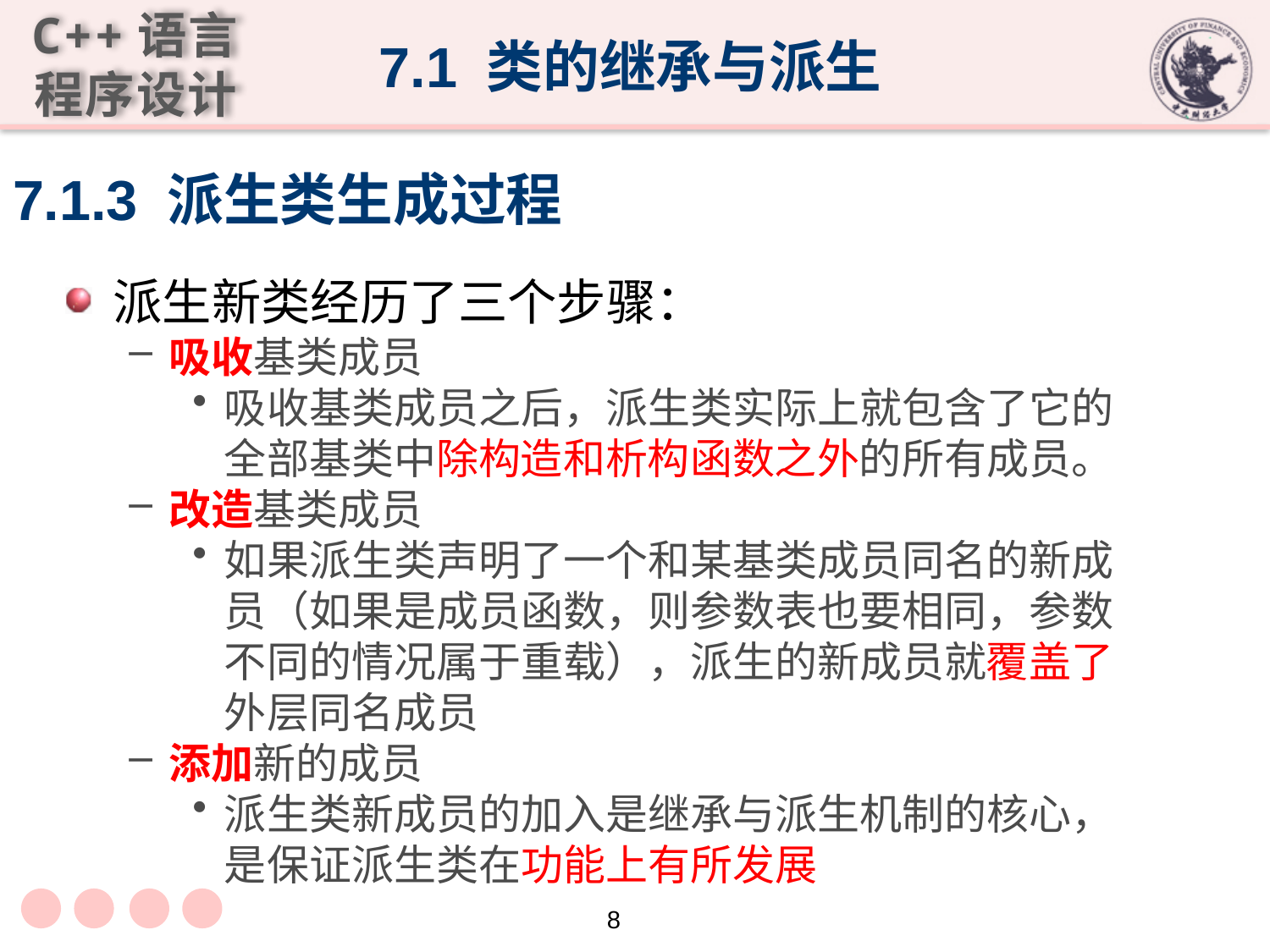

7.1 类的继承与派生
# 7.1.3 派生类生成过程
派生新类经历了三个步骤：
吸收基类成员
吸收基类成员之后，派生类实际上就包含了它的全部基类中除构造和析构函数之外的所有成员。
改造基类成员
如果派生类声明了一个和某基类成员同名的新成员（如果是成员函数，则参数表也要相同，参数不同的情况属于重载），派生的新成员就覆盖了外层同名成员
添加新的成员
派生类新成员的加入是继承与派生机制的核心，是保证派生类在功能上有所发展
8